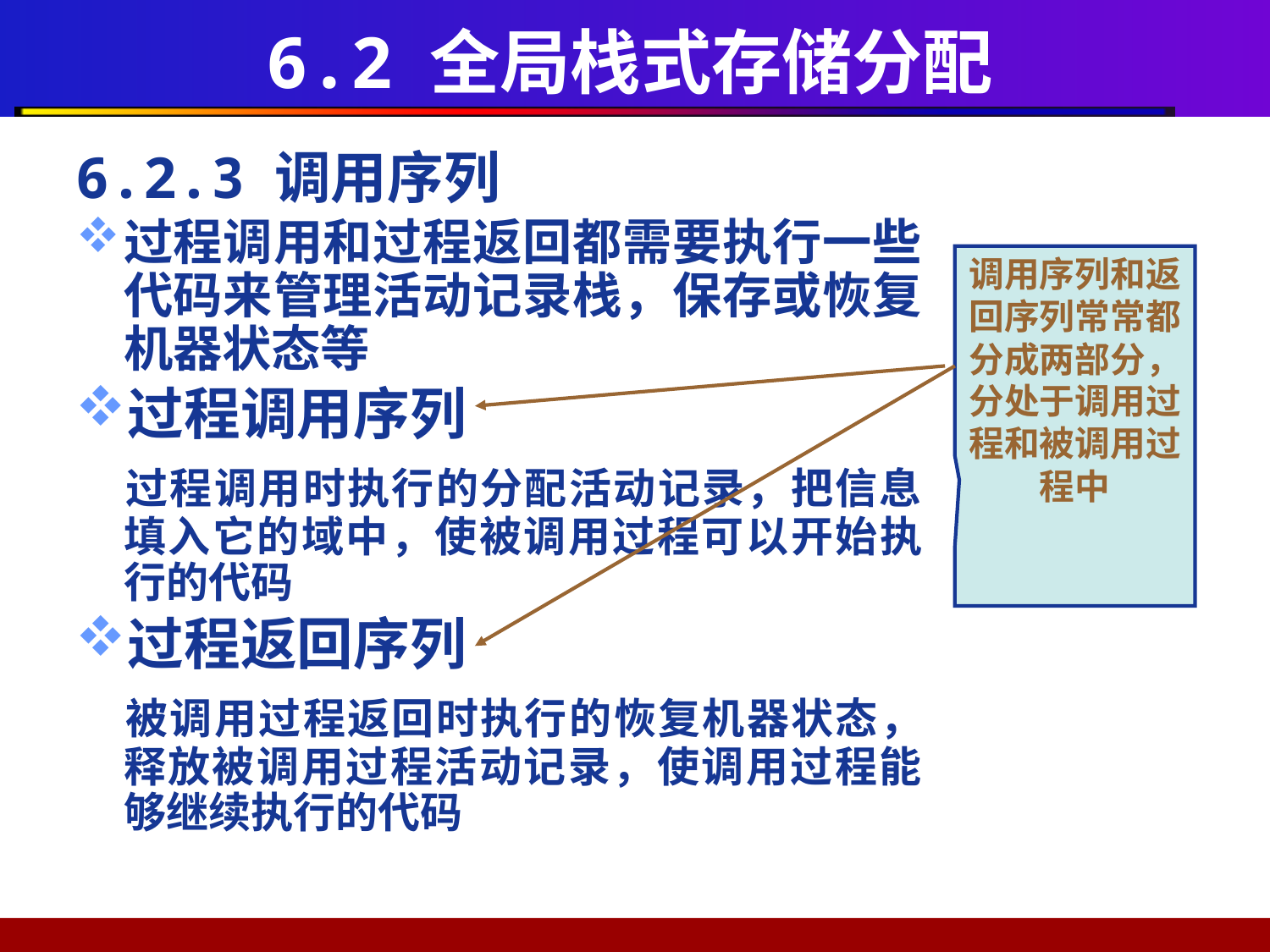

# 6.2 全局栈式存储分配
6.2.3 调用序列
过程调用和过程返回都需要执行一些代码来管理活动记录栈，保存或恢复机器状态等
过程调用序列
	过程调用时执行的分配活动记录，把信息填入它的域中，使被调用过程可以开始执行的代码
过程返回序列
	被调用过程返回时执行的恢复机器状态，释放被调用过程活动记录，使调用过程能够继续执行的代码
调用序列和返回序列常常都分成两部分，分处于调用过程和被调用过程中